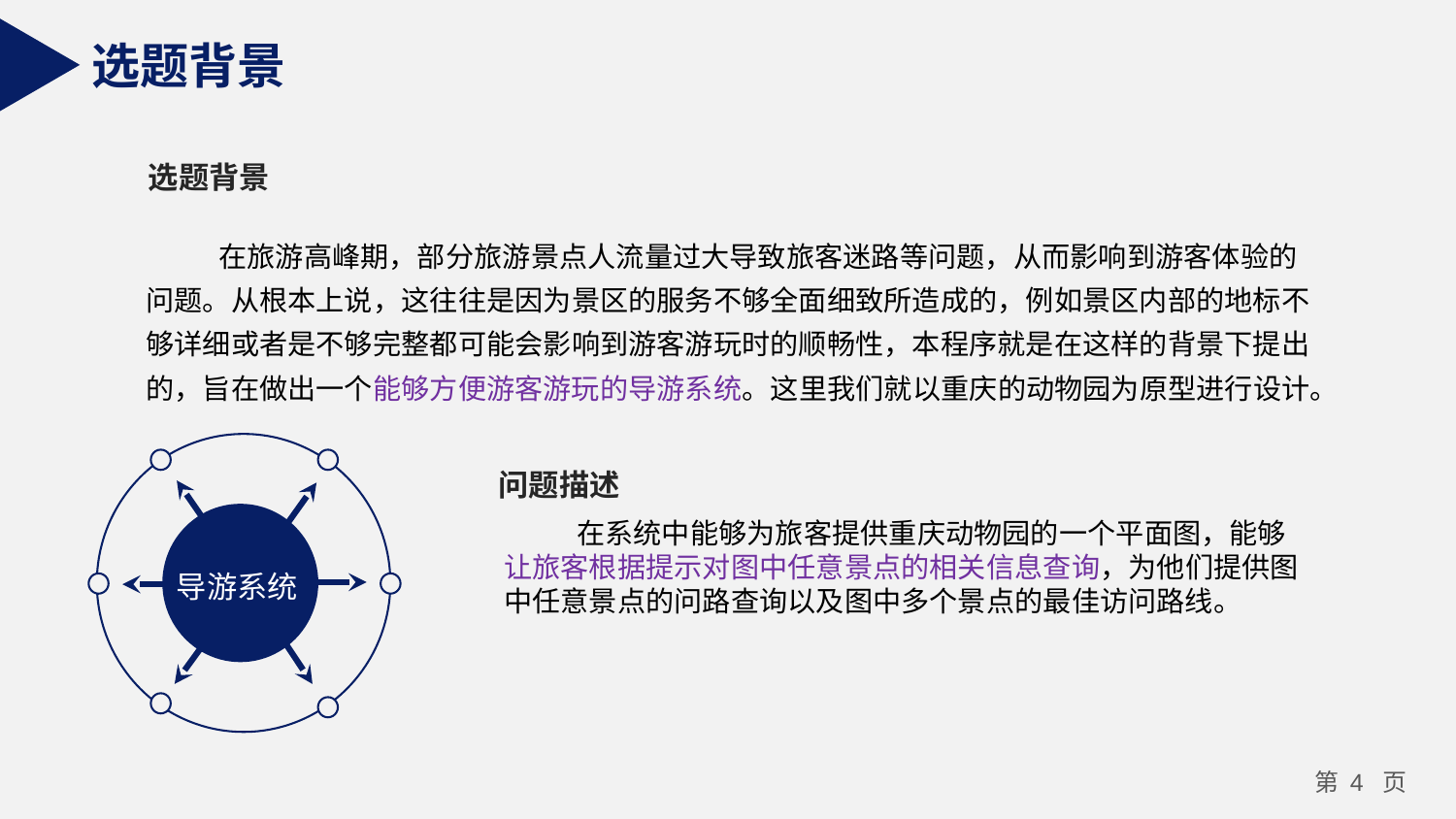

选题背景
选题背景
在旅游高峰期，部分旅游景点人流量过大导致旅客迷路等问题，从而影响到游客体验的问题。从根本上说，这往往是因为景区的服务不够全面细致所造成的，例如景区内部的地标不够详细或者是不够完整都可能会影响到游客游玩时的顺畅性，本程序就是在这样的背景下提出的，旨在做出一个能够方便游客游玩的导游系统。这里我们就以重庆的动物园为原型进行设计。

问题描述
在系统中能够为旅客提供重庆动物园的一个平面图，能够让旅客根据提示对图中任意景点的相关信息查询，为他们提供图中任意景点的问路查询以及图中多个景点的最佳访问路线。

导游系统